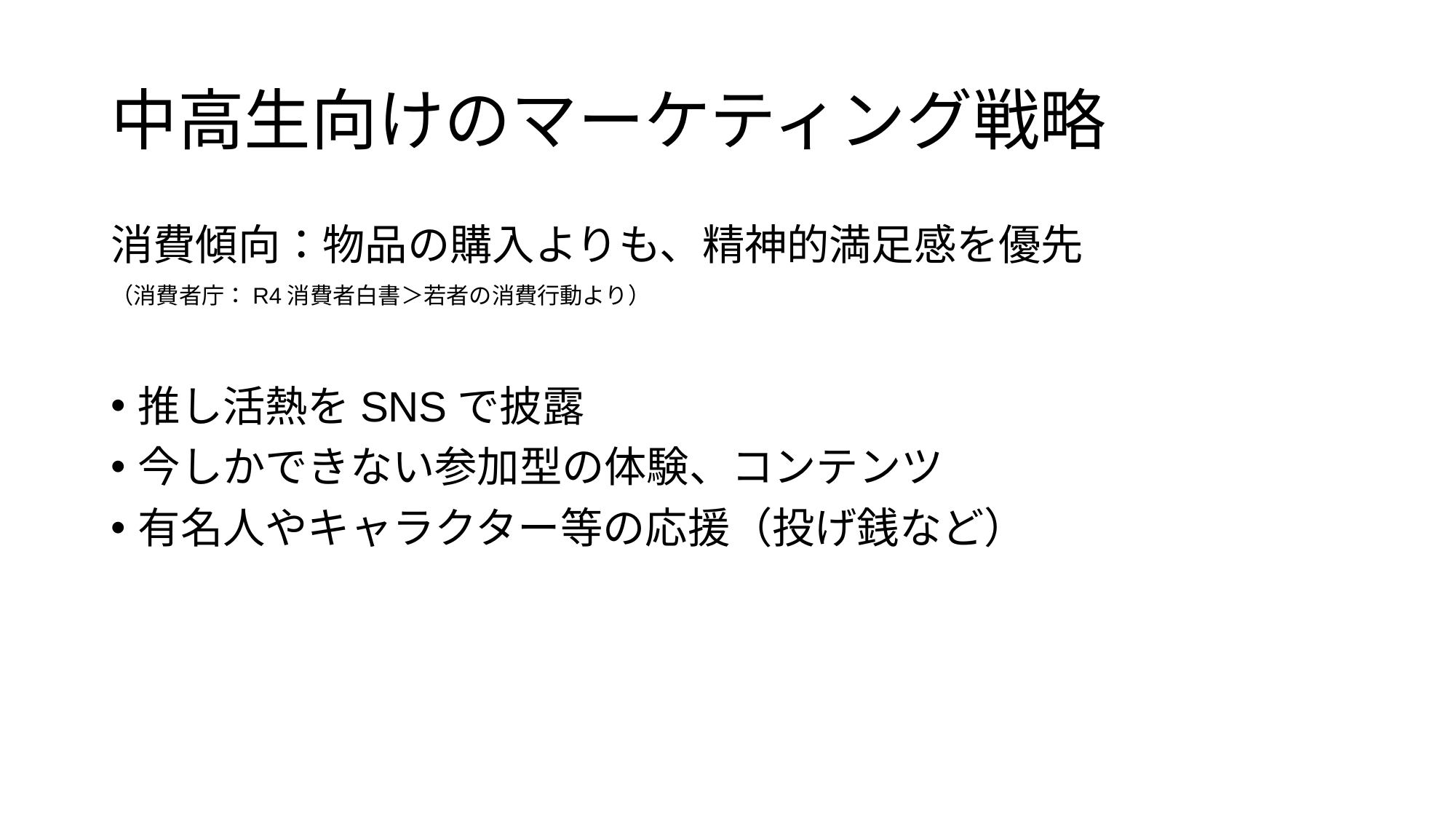

# 中高生向けのマーケティング戦略
消費傾向：物品の購入よりも、精神的満足感を優先
（消費者庁：R4消費者白書＞若者の消費行動より）

推し活熱をSNSで披露
今しかできない参加型の体験、コンテンツ
有名人やキャラクター等の応援（投げ銭など）